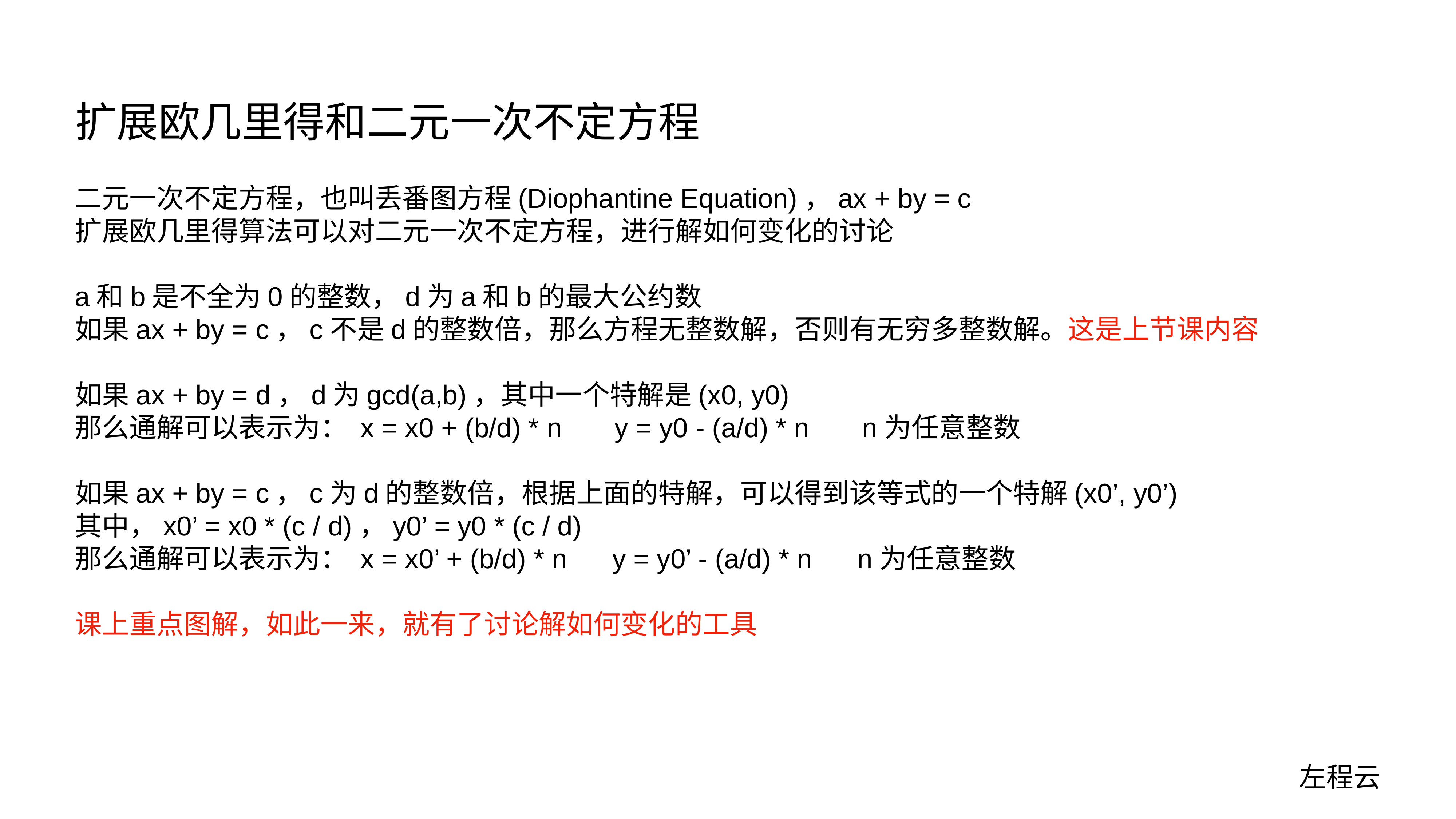

# 扩展欧几里得和二元一次不定方程
二元一次不定方程，也叫丢番图方程(Diophantine Equation)，ax + by = c
扩展欧几里得算法可以对二元一次不定方程，进行解如何变化的讨论

a和b是不全为0的整数，d为a和b的最大公约数
如果ax + by = c，c不是d的整数倍，那么方程无整数解，否则有无穷多整数解。这是上节课内容

如果ax + by = d，d为gcd(a,b)，其中一个特解是(x0, y0)
那么通解可以表示为： x = x0 + (b/d) * n       y = y0 - (a/d) * n       n为任意整数

如果ax + by = c，c为d的整数倍，根据上面的特解，可以得到该等式的一个特解(x0’, y0’)
其中，x0’ = x0 * (c / d)，y0’ = y0 * (c / d)
那么通解可以表示为： x = x0’ + (b/d) * n      y = y0’ - (a/d) * n      n为任意整数

课上重点图解，如此一来，就有了讨论解如何变化的工具
左程云